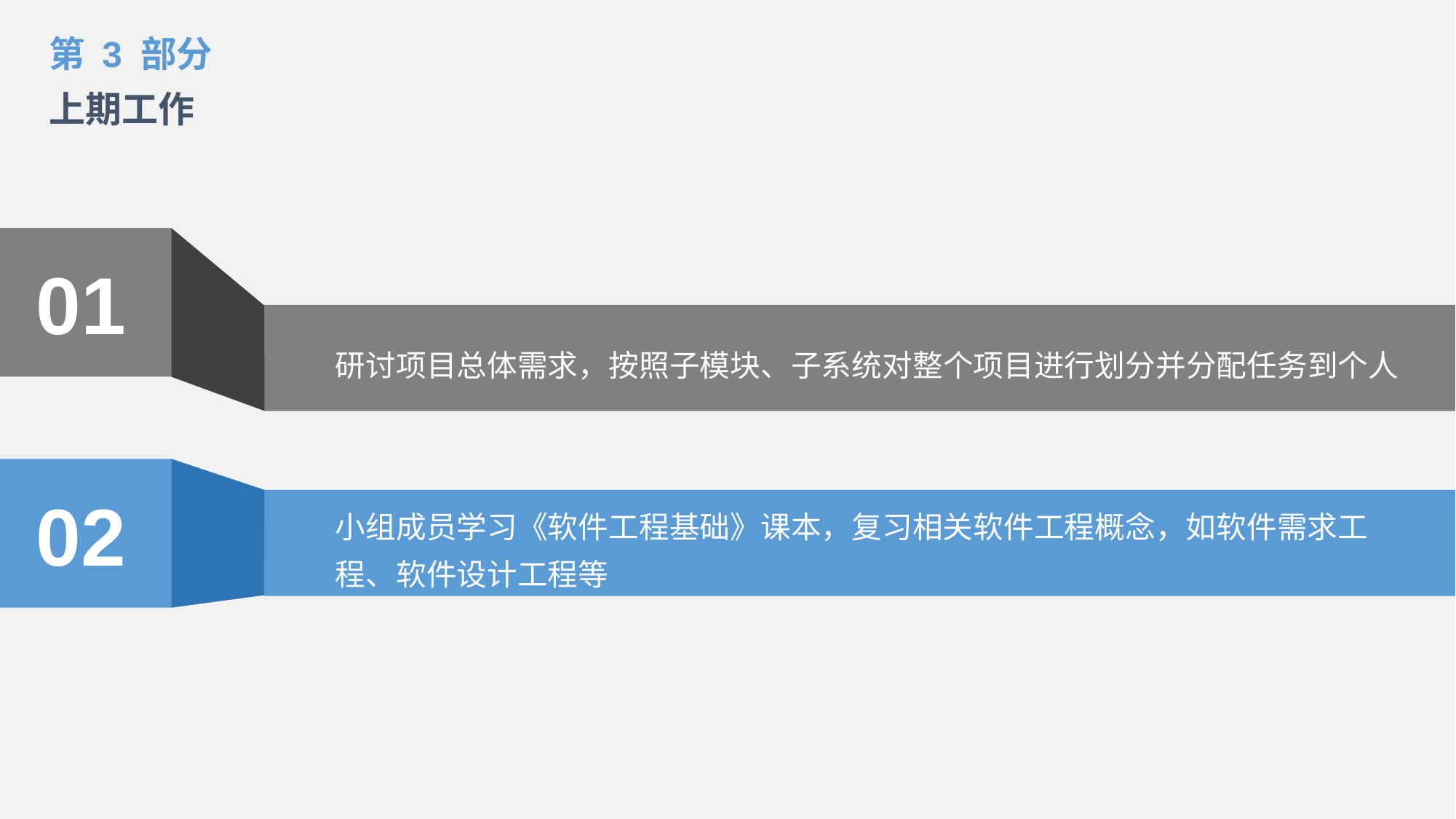

第 3 部分
上期工作

01

研讨项目总体需求，按照子模块、子系统对整个项目进行划分并分配任务到个人

02

小组成员学习《软件工程基础》课本，复习相关软件工程概念，如软件需求工程、软件设计工程等